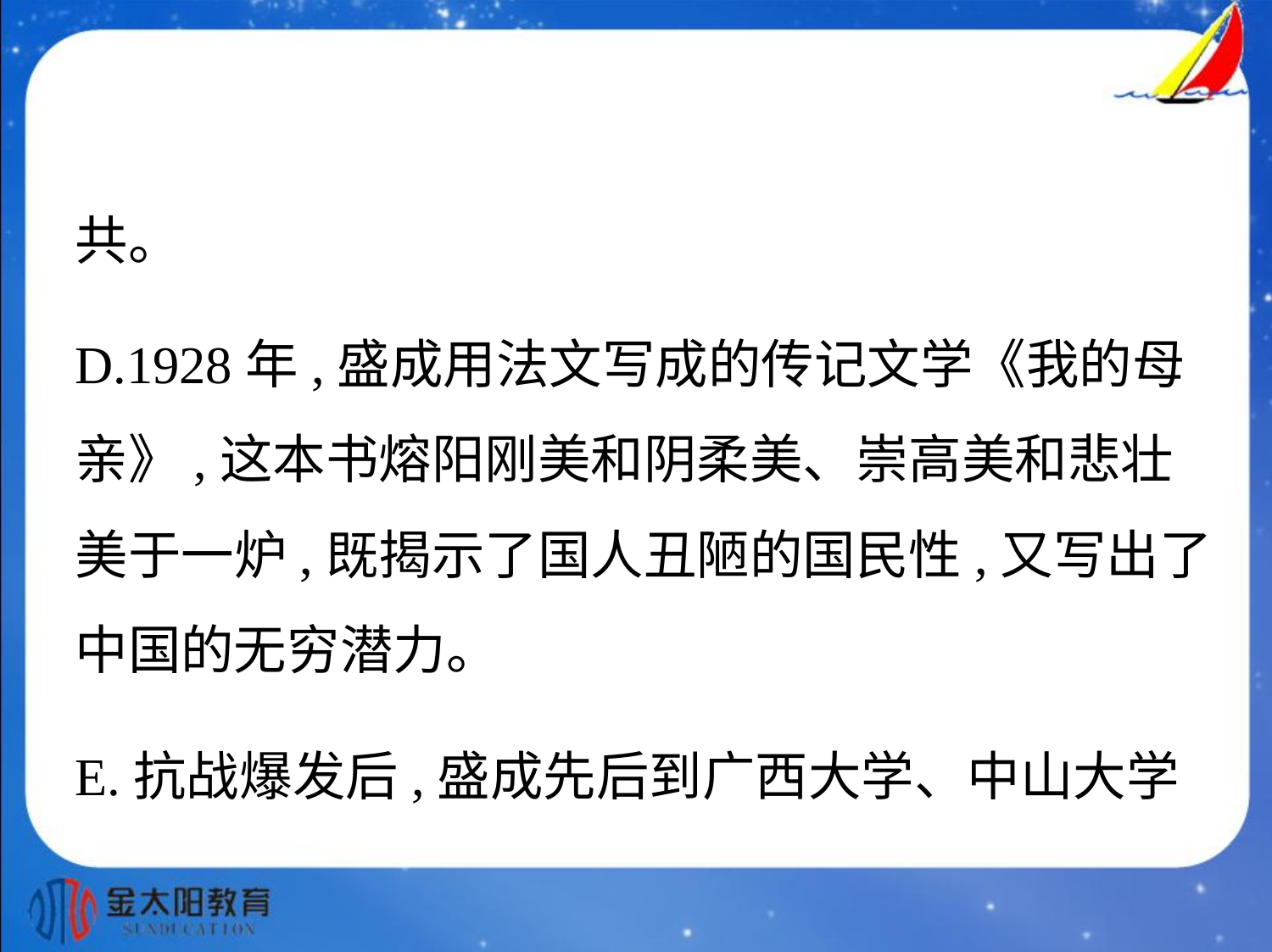

共。
D.1928年,盛成用法文写成的传记文学《我的母
亲》,这本书熔阳刚美和阴柔美、崇高美和悲壮
美于一炉,既揭示了国人丑陋的国民性,又写出了
中国的无穷潜力。
E.抗战爆发后,盛成先后到广西大学、中山大学